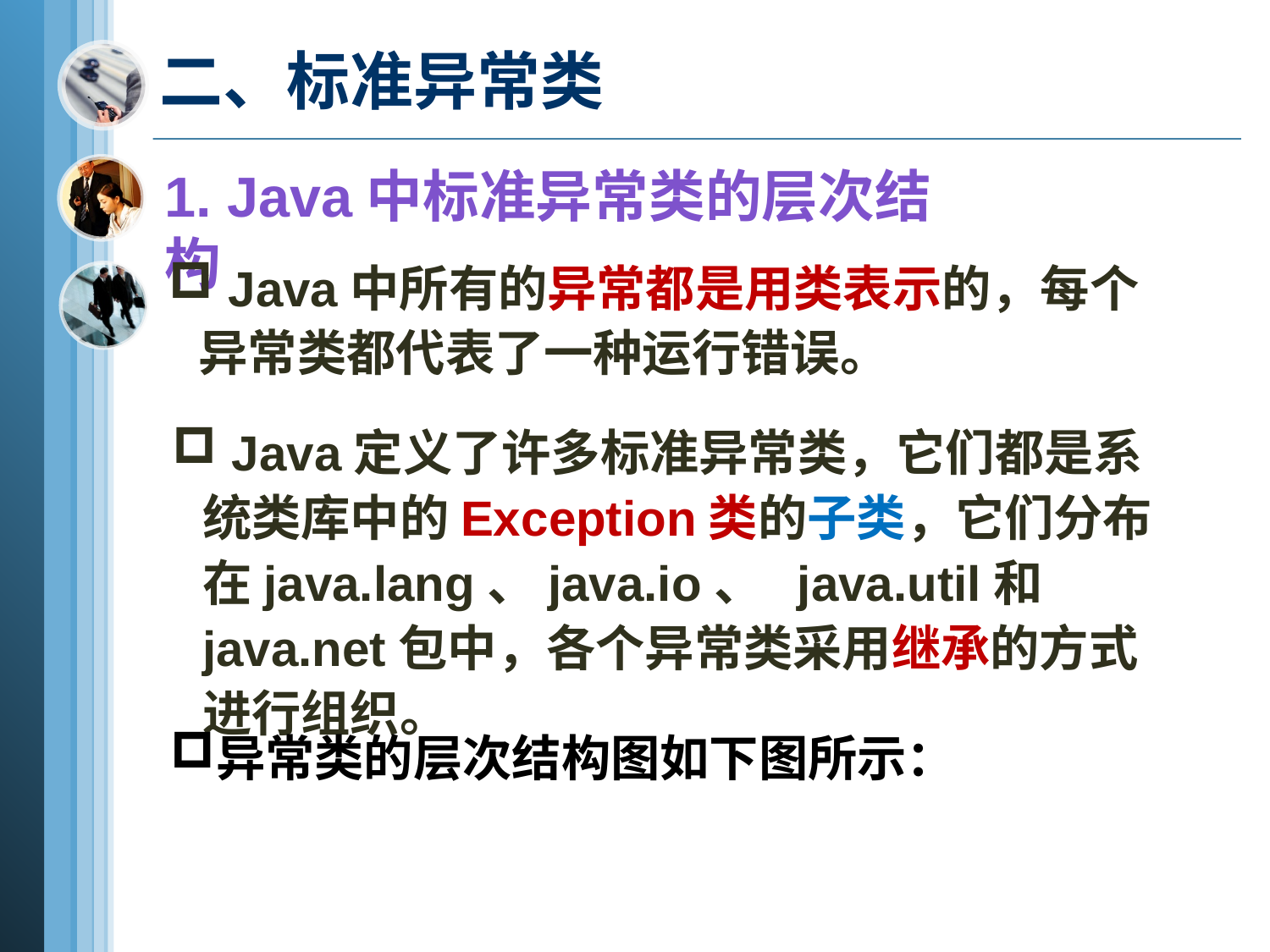

# 二、标准异常类
1. Java中标准异常类的层次结构

 Java中所有的异常都是用类表示的，每个异常类都代表了一种运行错误。
 Java定义了许多标准异常类，它们都是系统类库中的Exception类的子类，它们分布在java.lang、java.io、  java.util和java.net包中，各个异常类采用继承的方式进行组织。

异常类的层次结构图如下图所示：